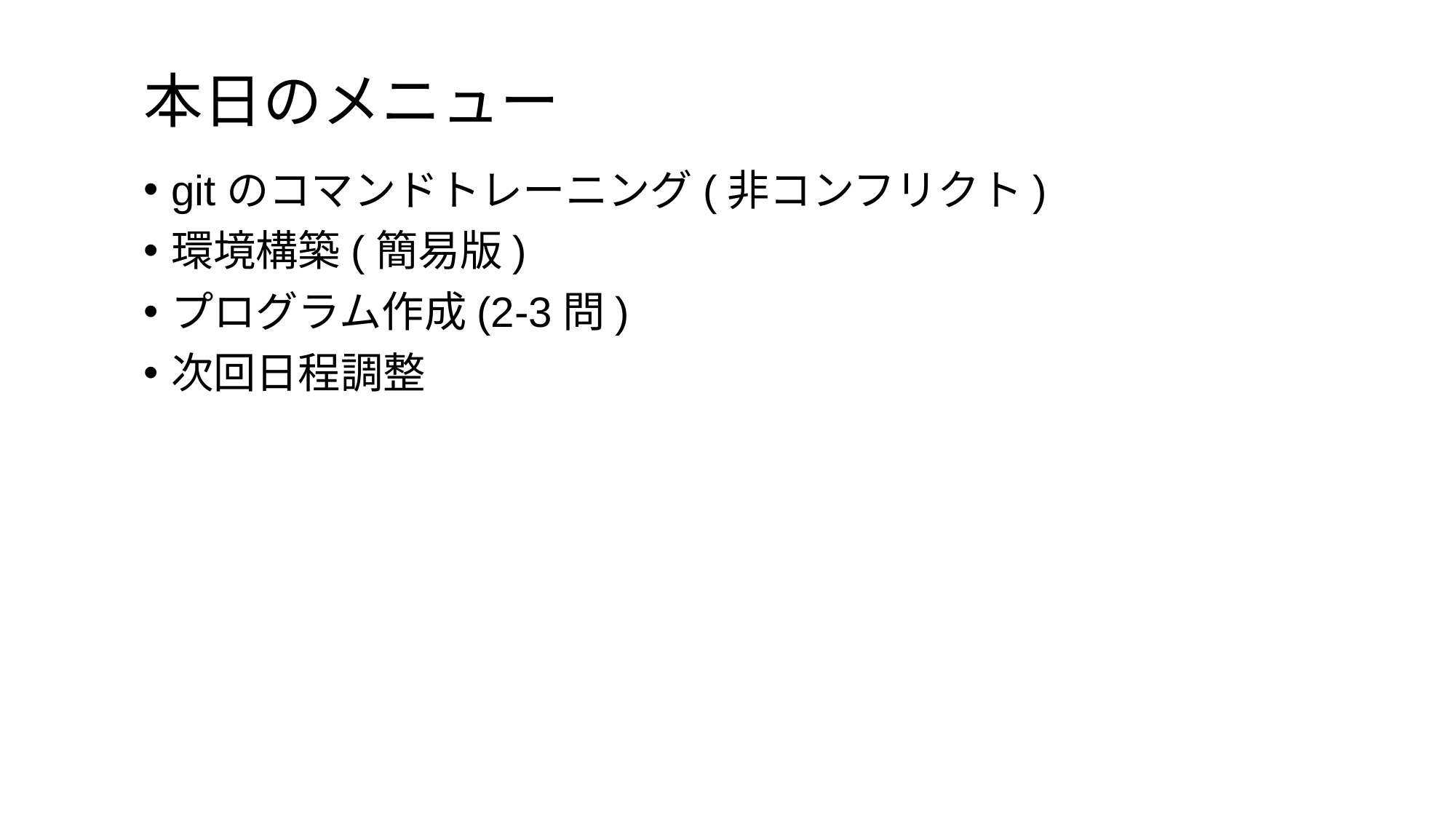

# 本日のメニュー
gitのコマンドトレーニング(非コンフリクト)
環境構築(簡易版)
プログラム作成(2-3問)
次回日程調整